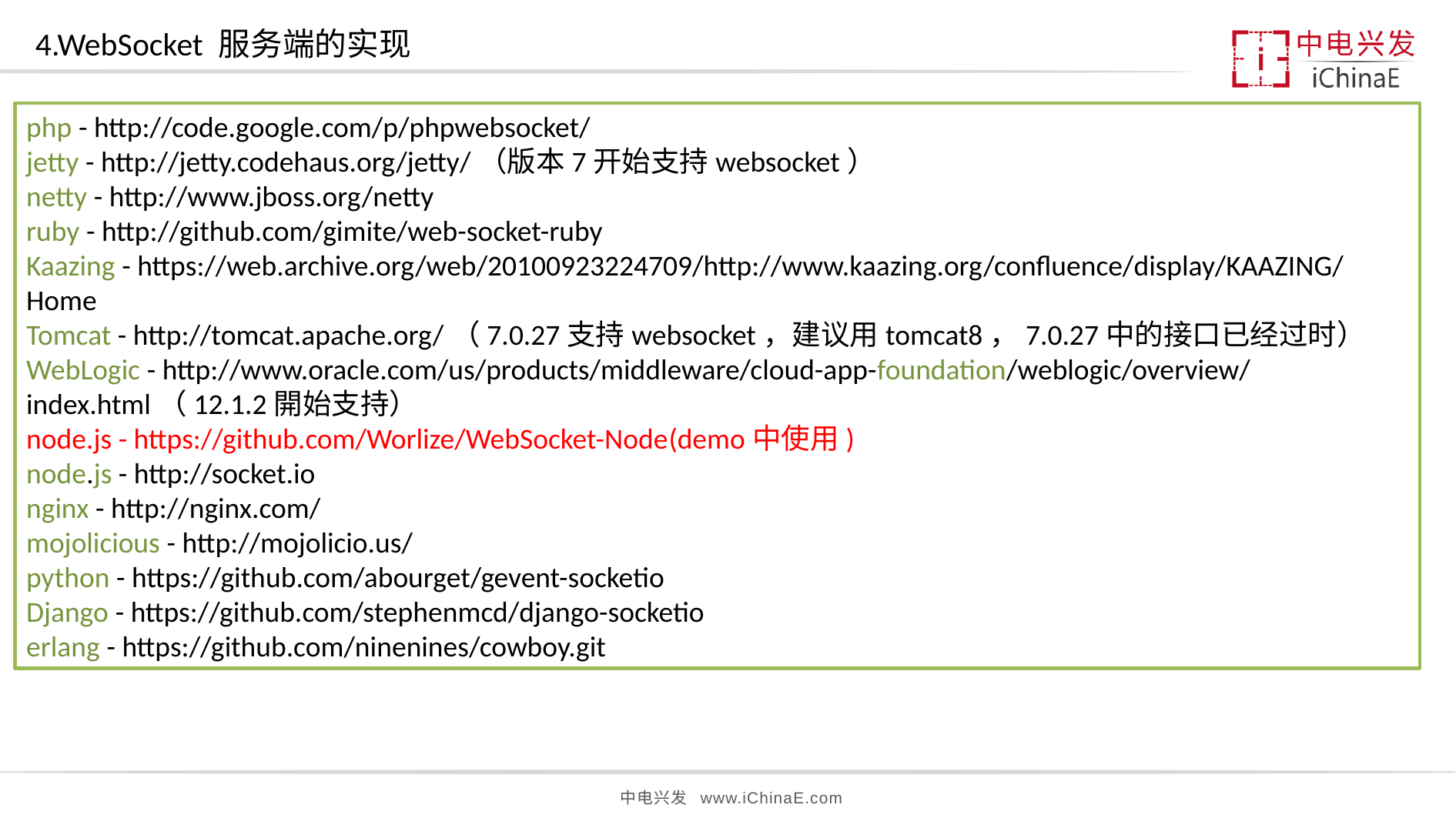

4.WebSocket 服务端的实现
php - http://code.google.com/p/phpwebsocket/
jetty - http://jetty.codehaus.org/jetty/（版本7开始支持websocket）
netty - http://www.jboss.org/netty
ruby - http://github.com/gimite/web-socket-ruby
Kaazing - https://web.archive.org/web/20100923224709/http://www.kaazing.org/confluence/display/KAAZING/Home
Tomcat - http://tomcat.apache.org/（7.0.27支持websocket，建议用tomcat8，7.0.27中的接口已经过时）
WebLogic - http://www.oracle.com/us/products/middleware/cloud-app-foundation/weblogic/overview/index.html（12.1.2開始支持）
node.js - https://github.com/Worlize/WebSocket-Node(demo中使用)
node.js - http://socket.io
nginx - http://nginx.com/
mojolicious - http://mojolicio.us/
python - https://github.com/abourget/gevent-socketio
Django - https://github.com/stephenmcd/django-socketio
erlang - https://github.com/ninenines/cowboy.git